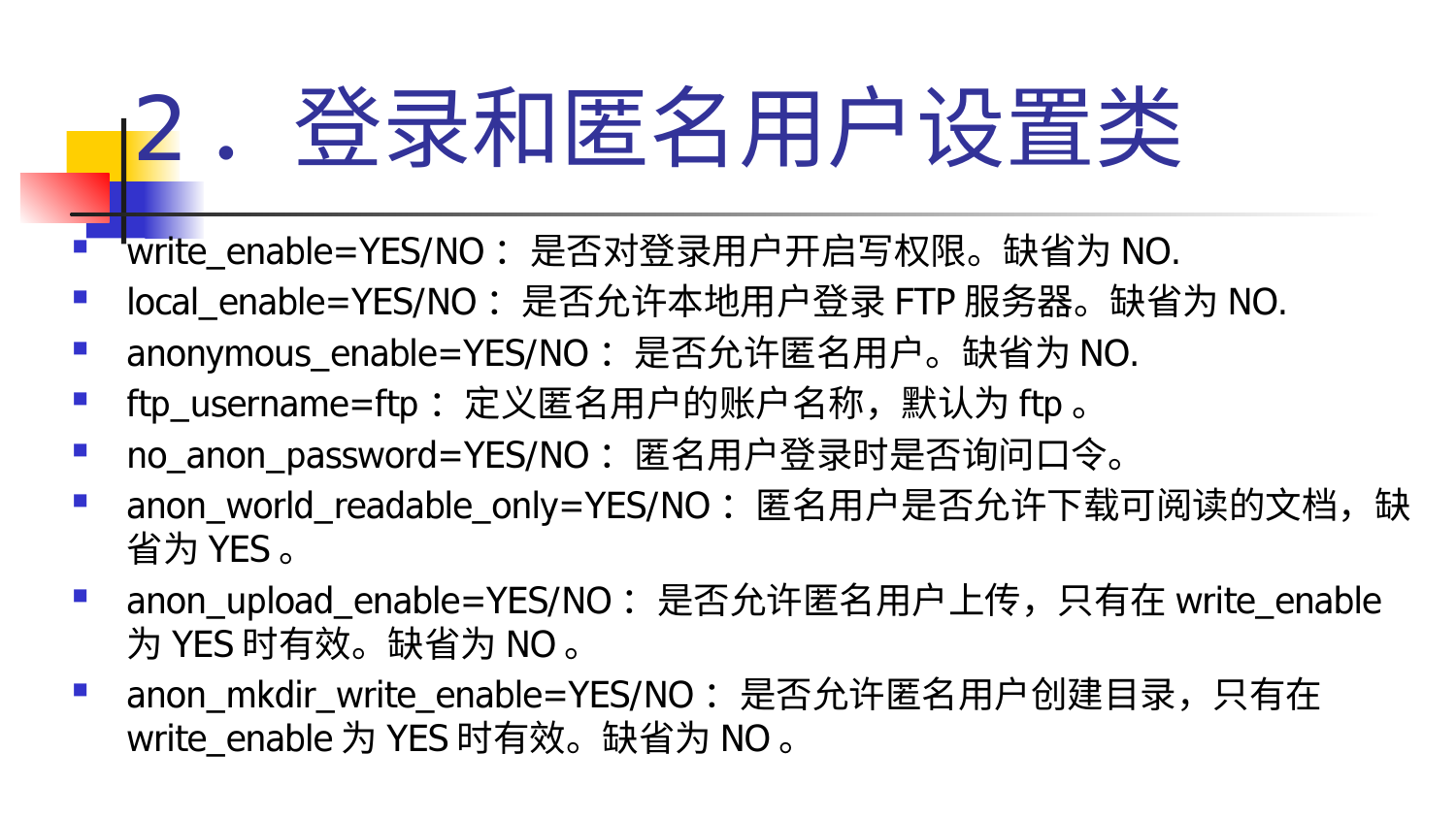

# 2．登录和匿名用户设置类
write_enable=YES/NO：是否对登录用户开启写权限。缺省为NO.
local_enable=YES/NO：是否允许本地用户登录FTP服务器。缺省为NO.
anonymous_enable=YES/NO：是否允许匿名用户。缺省为NO.
ftp_username=ftp：定义匿名用户的账户名称，默认为ftp。
no_anon_password=YES/NO：匿名用户登录时是否询问口令。
anon_world_readable_only=YES/NO：匿名用户是否允许下载可阅读的文档，缺省为YES。
anon_upload_enable=YES/NO：是否允许匿名用户上传，只有在write_enable为YES时有效。缺省为NO。
anon_mkdir_write_enable=YES/NO：是否允许匿名用户创建目录，只有在write_enable为YES时有效。缺省为NO。